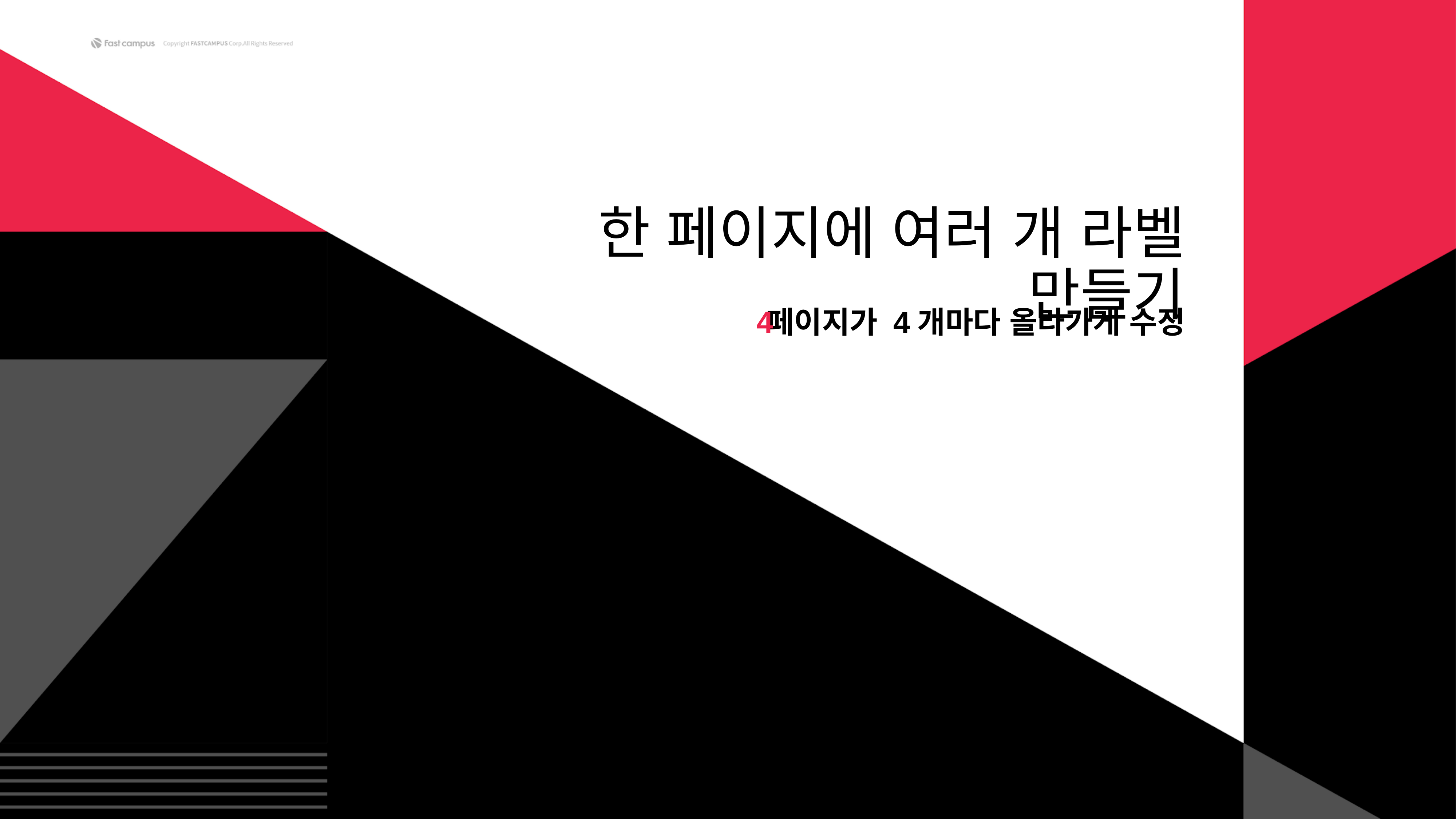

# 한 페이지에 여러 개 라벨 만들기
4
페이지가 4개마다 올라가게 수정